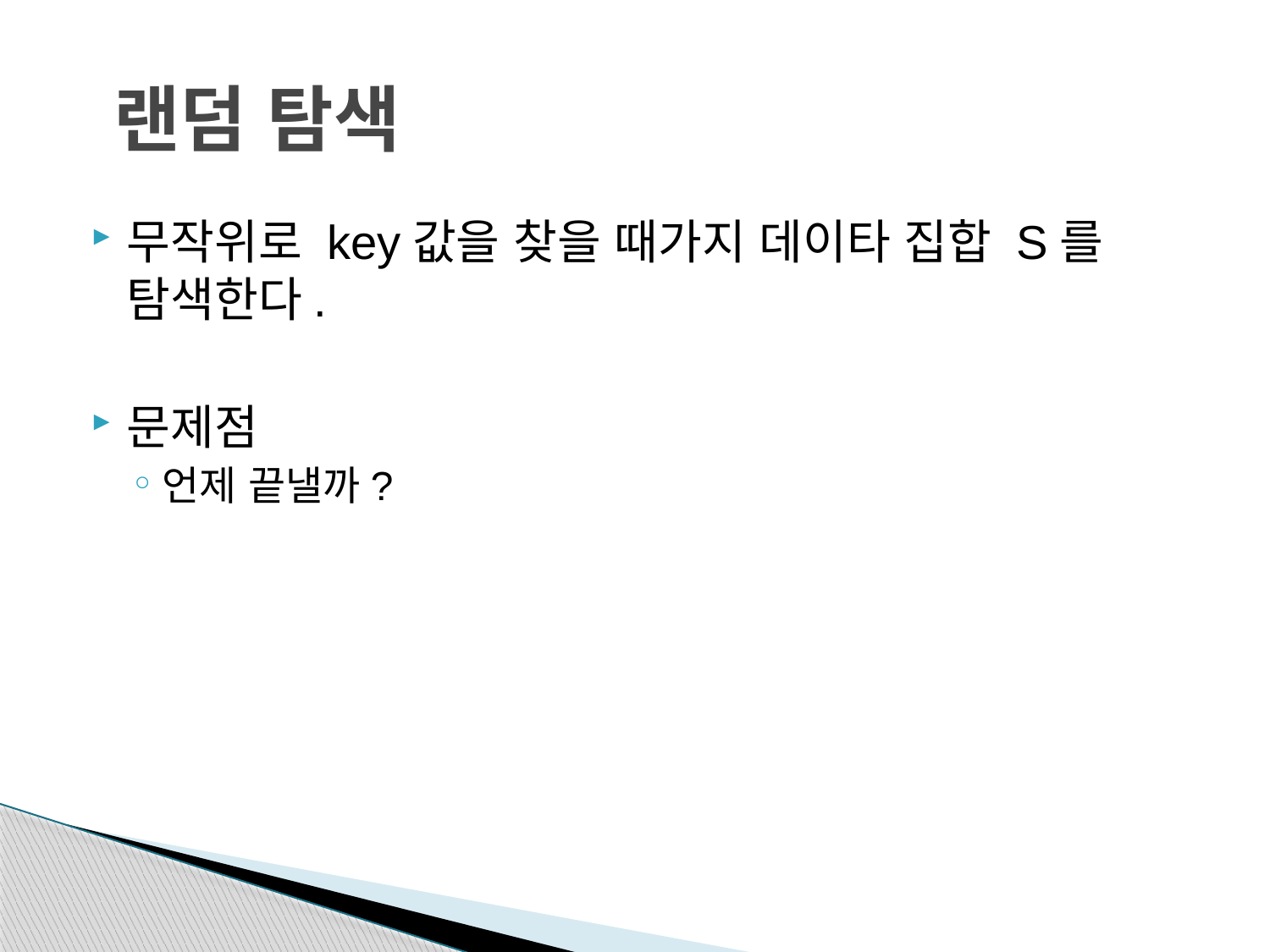

# 랜덤 탐색
무작위로 key값을 찾을 때가지 데이타 집합 S를 탐색한다.

문제점
언제 끝낼까?